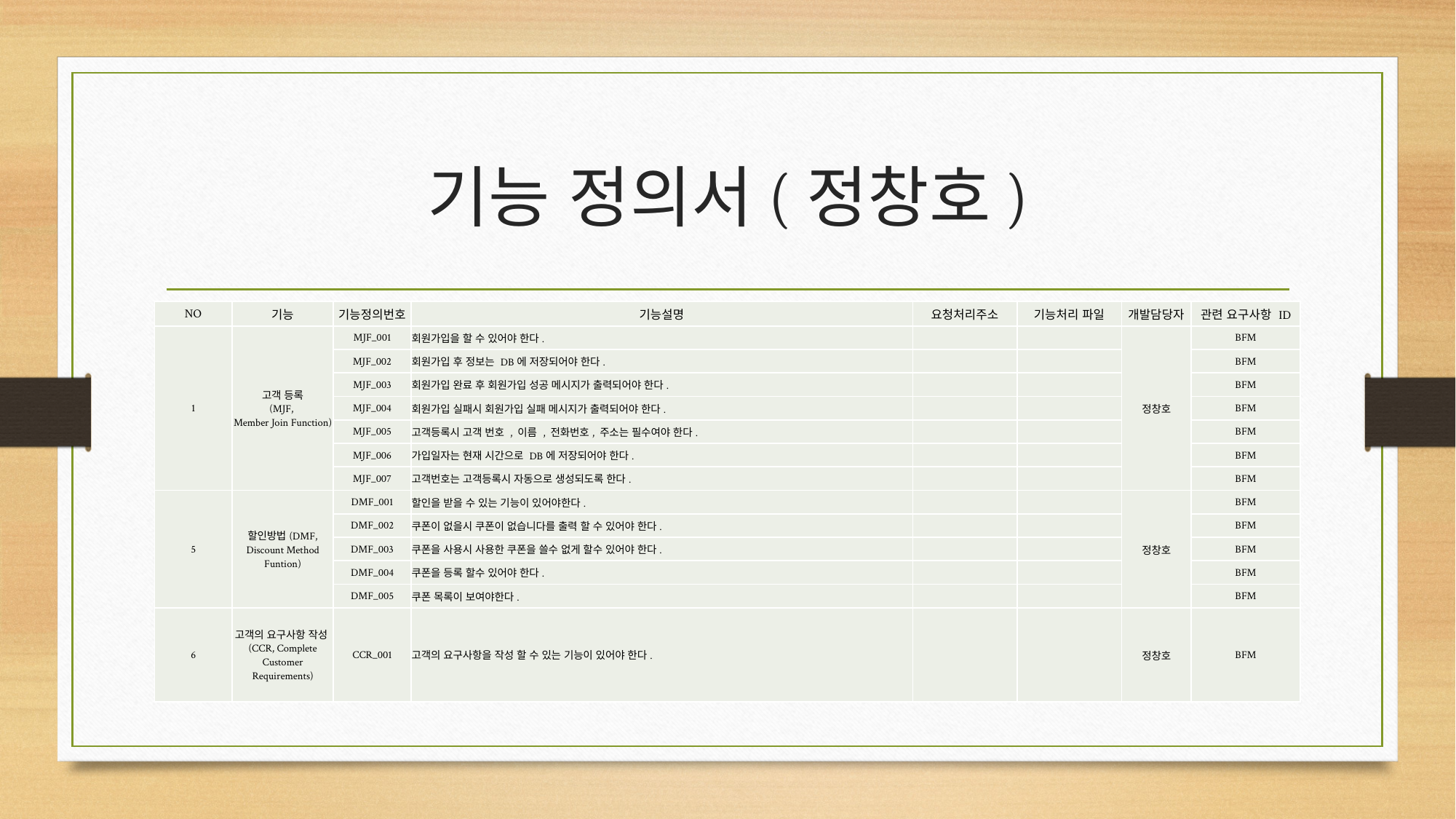

# 기능 정의서(정창호)
| NO | 기능 | 기능정의번호 | 기능설명 | 요청처리주소 | 기능처리 파일 | 개발담당자 | 관련 요구사항 ID |
| --- | --- | --- | --- | --- | --- | --- | --- |
| 1 | 고객 등록 (MJF, Member Join Function) | MJF\_001 | 회원가입을 할 수 있어야 한다. |  |  | 정창호 | BFM |
|  |  | MJF\_002 | 회원가입 후 정보는 DB에 저장되어야 한다. |  |  |  | BFM |
|  |  | MJF\_003 | 회원가입 완료 후 회원가입 성공 메시지가 출력되어야 한다. |  |  |  | BFM |
|  |  | MJF\_004 | 회원가입 실패시 회원가입 실패 메시지가 출력되어야 한다. |  |  |  | BFM |
|  |  | MJF\_005 | 고객등록시 고객 번호 , 이름 , 전화번호, 주소는 필수여야 한다. |  |  |  | BFM |
|  |  | MJF\_006 | 가입일자는 현재 시간으로 DB에 저장되어야 한다. |  |  |  | BFM |
|  |  | MJF\_007 | 고객번호는 고객등록시 자동으로 생성되도록 한다. |  |  |  | BFM |
| 5 | 할인방법(DMF, Discount Method Funtion) | DMF\_001 | 할인을 받을 수 있는 기능이 있어야한다. |  |  | 정창호 | BFM |
|  |  | DMF\_002 | 쿠폰이 없을시 쿠폰이 없습니다를 출력 할 수 있어야 한다. |  |  |  | BFM |
|  |  | DMF\_003 | 쿠폰을 사용시 사용한 쿠폰을 쓸수 없게 할수 있어야 한다. |  |  |  | BFM |
|  |  | DMF\_004 | 쿠폰을 등록 할수 있어야 한다. |  |  |  | BFM |
|  |  | DMF\_005 | 쿠폰 목록이 보여야한다. |  |  |  | BFM |
| 6 | 고객의 요구사항 작성(CCR, Complete Customer Requirements) | CCR\_001 | 고객의 요구사항을 작성 할 수 있는 기능이 있어야 한다. |  |  | 정창호 | BFM |